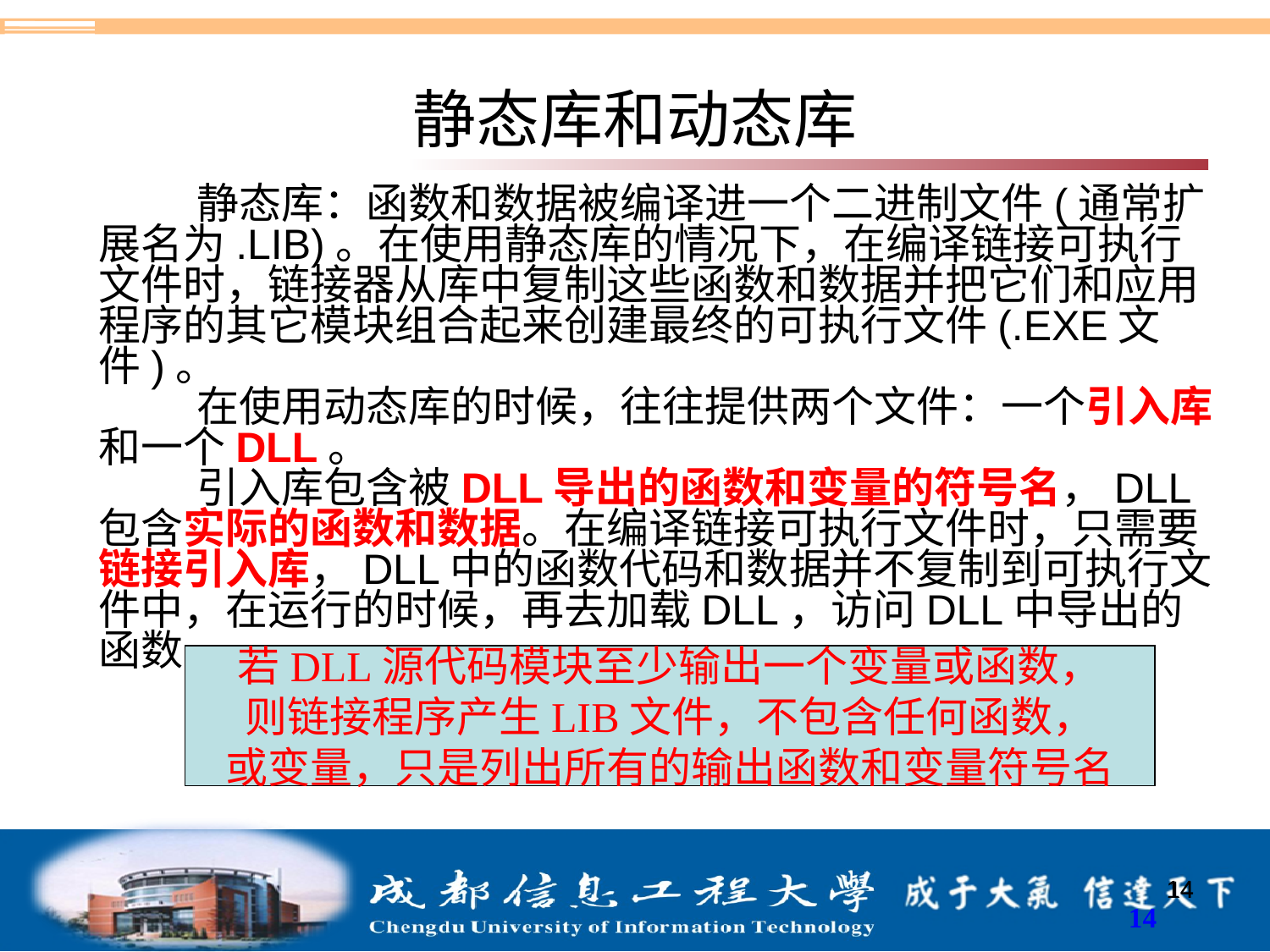

# 静态库和动态库
静态库：函数和数据被编译进一个二进制文件(通常扩展名为.LIB)。在使用静态库的情况下，在编译链接可执行文件时，链接器从库中复制这些函数和数据并把它们和应用程序的其它模块组合起来创建最终的可执行文件(.EXE文件)。
在使用动态库的时候，往往提供两个文件：一个引入库和一个DLL。
引入库包含被DLL导出的函数和变量的符号名，DLL包含实际的函数和数据。在编译链接可执行文件时，只需要链接引入库，DLL中的函数代码和数据并不复制到可执行文件中，在运行的时候，再去加载DLL，访问DLL中导出的函数。
若DLL源代码模块至少输出一个变量或函数，
则链接程序产生LIB文件，不包含任何函数，
或变量，只是列出所有的输出函数和变量符号名
14